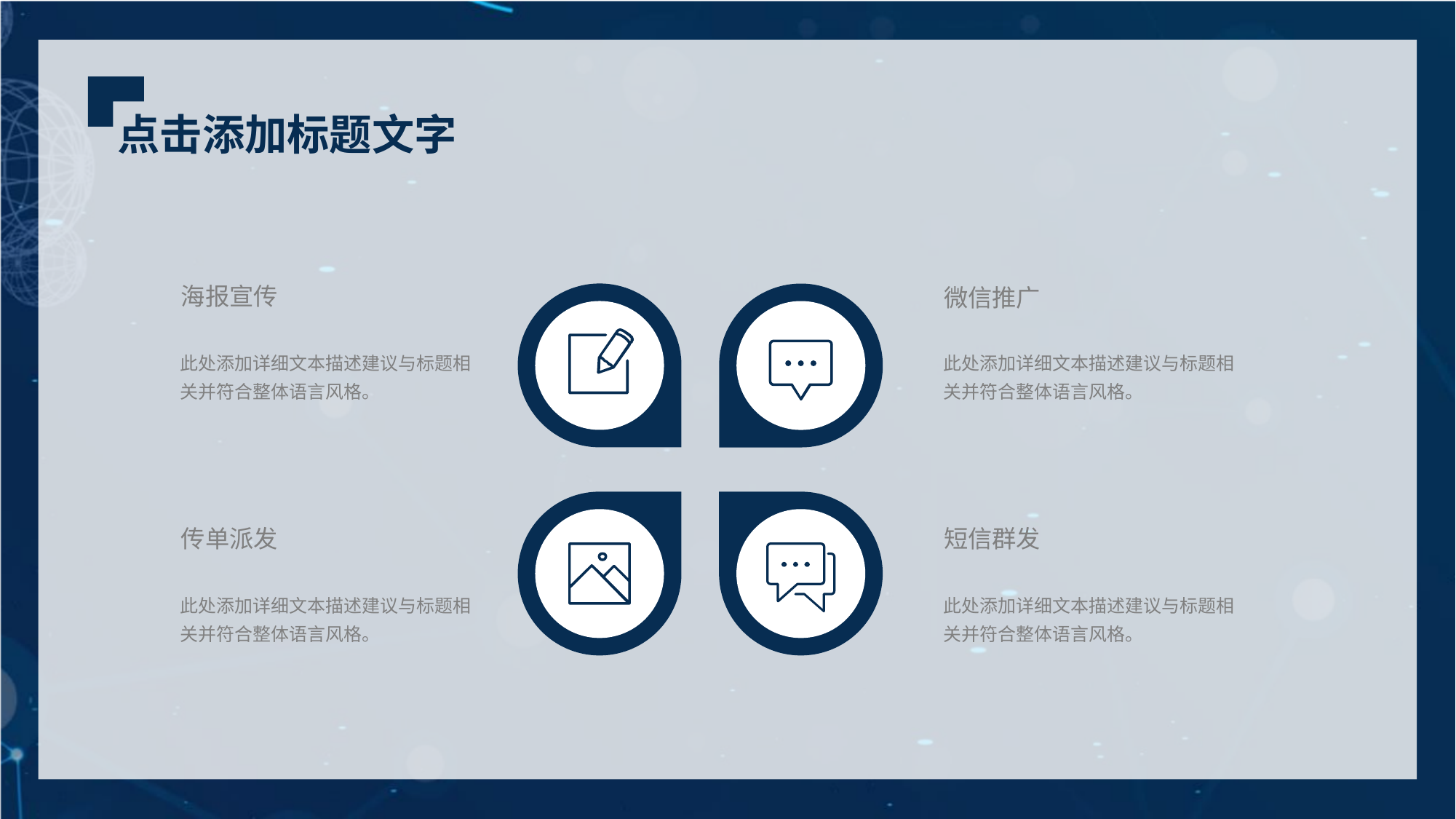

点击添加标题文字
海报宣传
微信推广

此处添加详细文本描述建议与标题相关并符合整体语言风格。
此处添加详细文本描述建议与标题相关并符合整体语言风格。

传单派发
短信群发
此处添加详细文本描述建议与标题相关并符合整体语言风格。
此处添加详细文本描述建议与标题相关并符合整体语言风格。